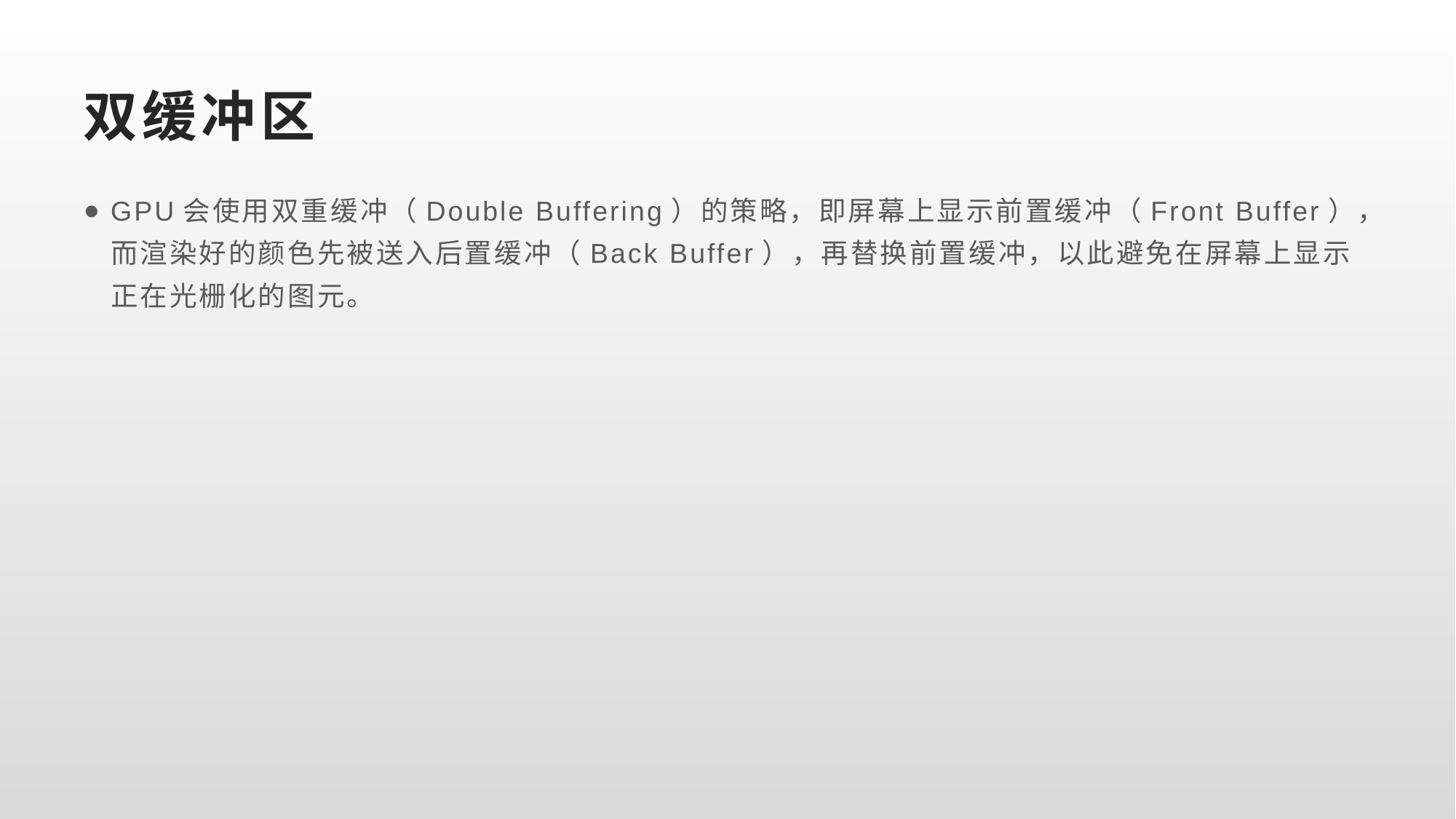

# 双缓冲区
GPU会使用双重缓冲（Double Buffering）的策略，即屏幕上显示前置缓冲（Front Buffer），而渲染好的颜色先被送入后置缓冲（Back Buffer），再替换前置缓冲，以此避免在屏幕上显示正在光栅化的图元。